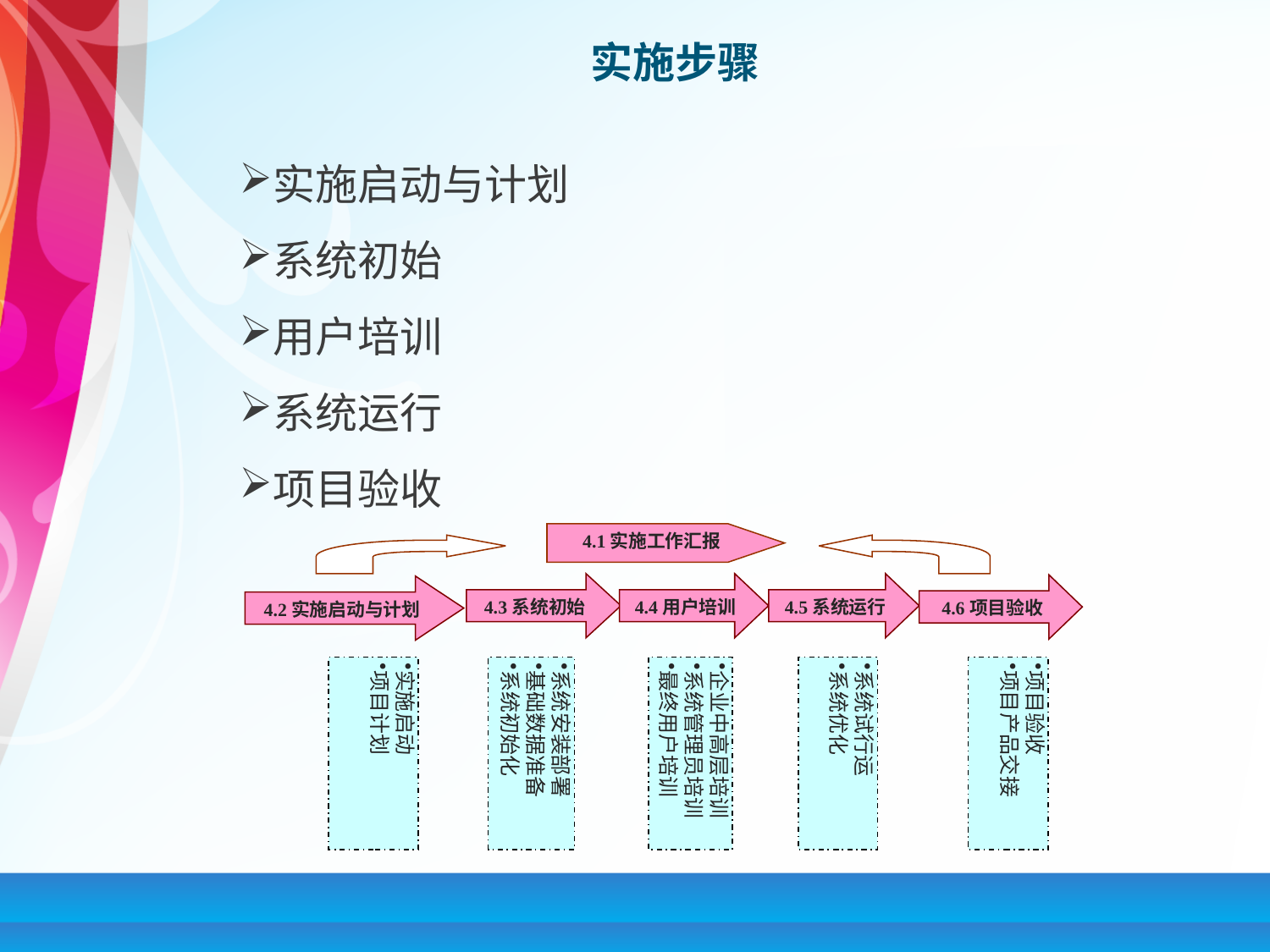

# 实施步骤
实施启动与计划
系统初始
用户培训
系统运行
项目验收

4.1实施工作汇报

4.3系统初始
4.4用户培训
4.5系统运行
4.6项目验收
4.2实施启动与计划
实施启动
项目计划
系统安装部署
基础数据准备
系统初始化
企业中高层培训
系统管理员培训
最终用户培训
系统试行运
系统优化
项目验收
项目产品交接